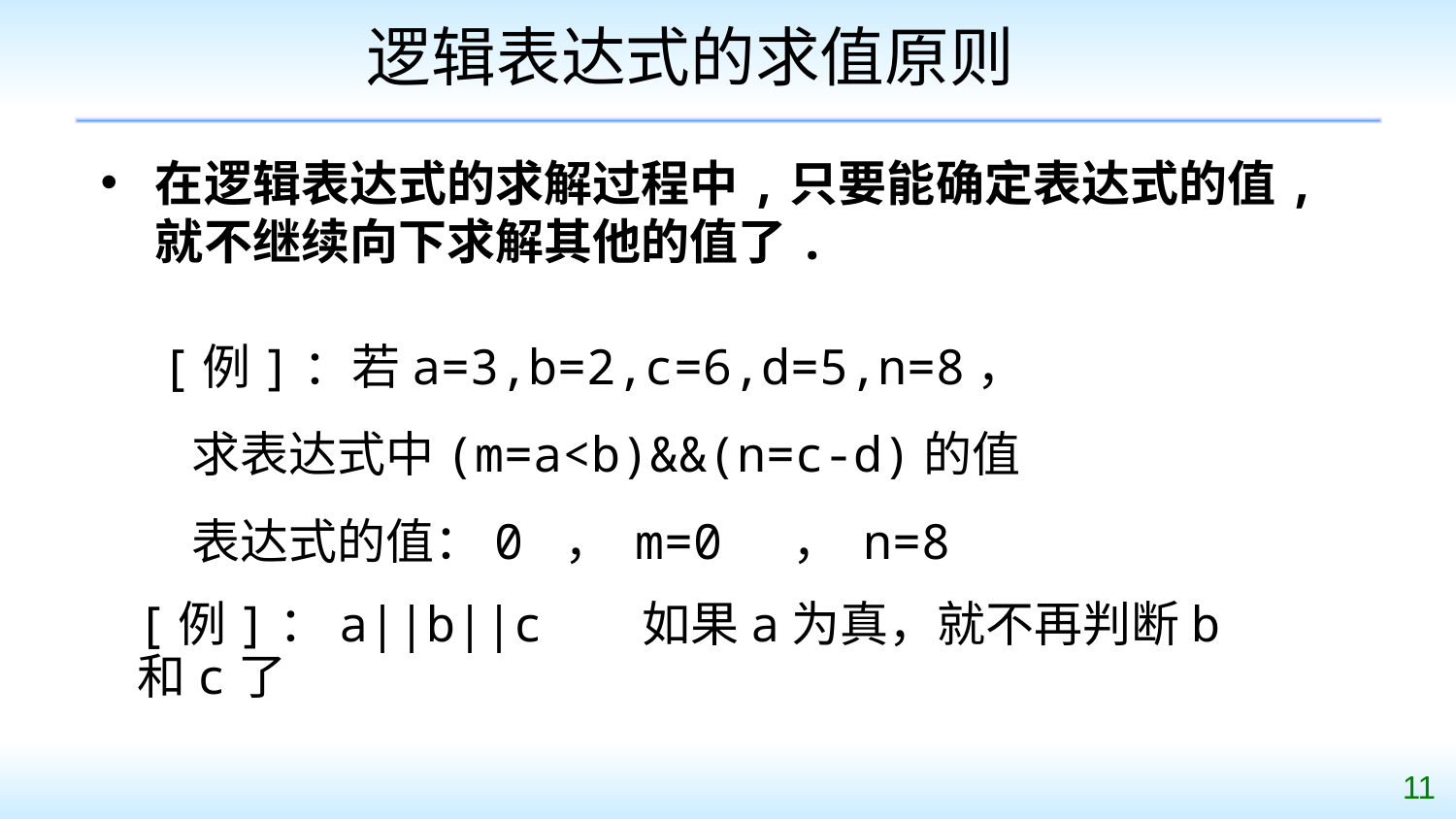

逻辑表达式的求值原则
在逻辑表达式的求解过程中,只要能确定表达式的值,就不继续向下求解其他的值了.

  [例]：若a=3,b=2,c=6,d=5,n=8，
       求表达式中(m=a<b)&&(n=c-d)的值
       表达式的值：0 ， m=0  ， n=8
[例]：a||b||c   如果a为真，就不再判断b和c了
11